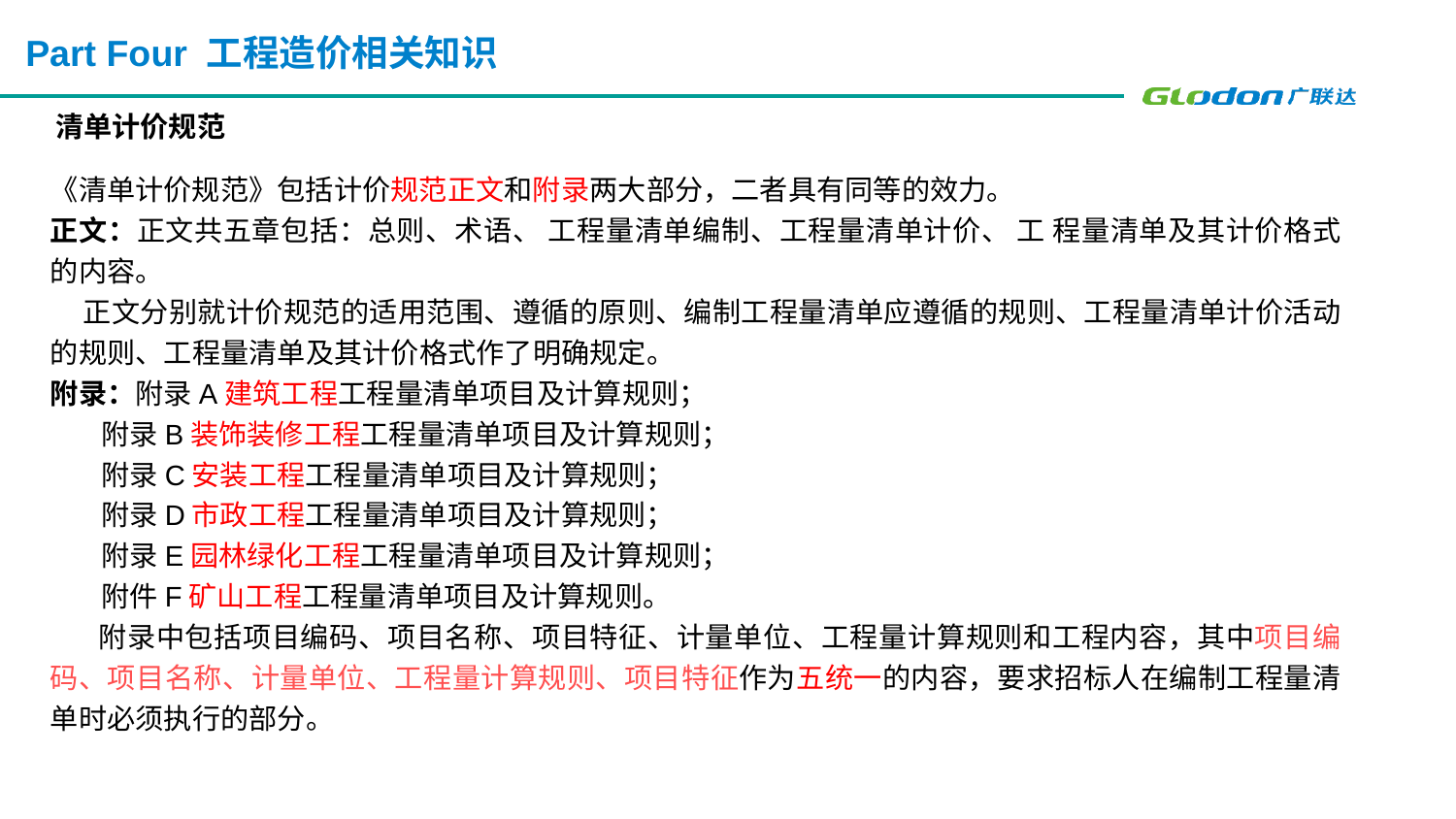

Part Four 工程造价相关知识
清单计价规范
《清单计价规范》包括计价规范正文和附录两大部分，二者具有同等的效力。
正文：正文共五章包括：总则、术语、 工程量清单编制、工程量清单计价、 工 程量清单及其计价格式的内容。
    正文分别就计价规范的适用范围、遵循的原则、编制工程量清单应遵循的规则、工程量清单计价活动的规则、工程量清单及其计价格式作了明确规定。
附录：附录A建筑工程工程量清单项目及计算规则；
       附录B装饰装修工程工程量清单项目及计算规则；
       附录C安装工程工程量清单项目及计算规则；
       附录D市政工程工程量清单项目及计算规则；
       附录E园林绿化工程工程量清单项目及计算规则；
       附件F矿山工程工程量清单项目及计算规则。
      附录中包括项目编码、项目名称、项目特征、计量单位、工程量计算规则和工程内容，其中项目编码、项目名称、计量单位、工程量计算规则、项目特征作为五统一的内容，要求招标人在编制工程量清单时必须执行的部分。